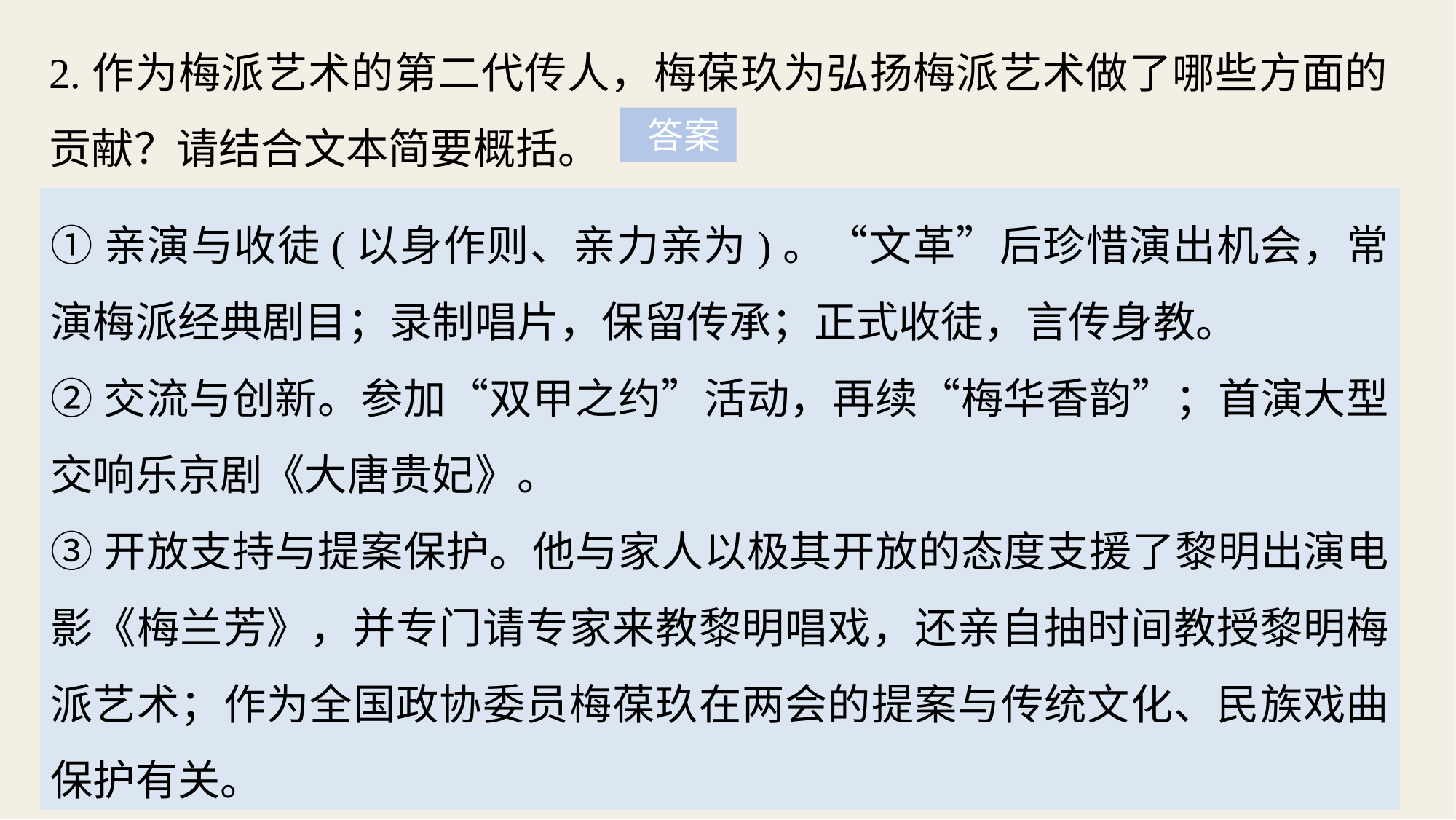

2.作为梅派艺术的第二代传人，梅葆玖为弘扬梅派艺术做了哪些方面的贡献？请结合文本简要概括。
 答案
①亲演与收徒(以身作则、亲力亲为)。“文革”后珍惜演出机会，常演梅派经典剧目；录制唱片，保留传承；正式收徒，言传身教。
②交流与创新。参加“双甲之约”活动，再续“梅华香韵”；首演大型交响乐京剧《大唐贵妃》。
③开放支持与提案保护。他与家人以极其开放的态度支援了黎明出演电影《梅兰芳》，并专门请专家来教黎明唱戏，还亲自抽时间教授黎明梅派艺术；作为全国政协委员梅葆玖在两会的提案与传统文化、民族戏曲保护有关。